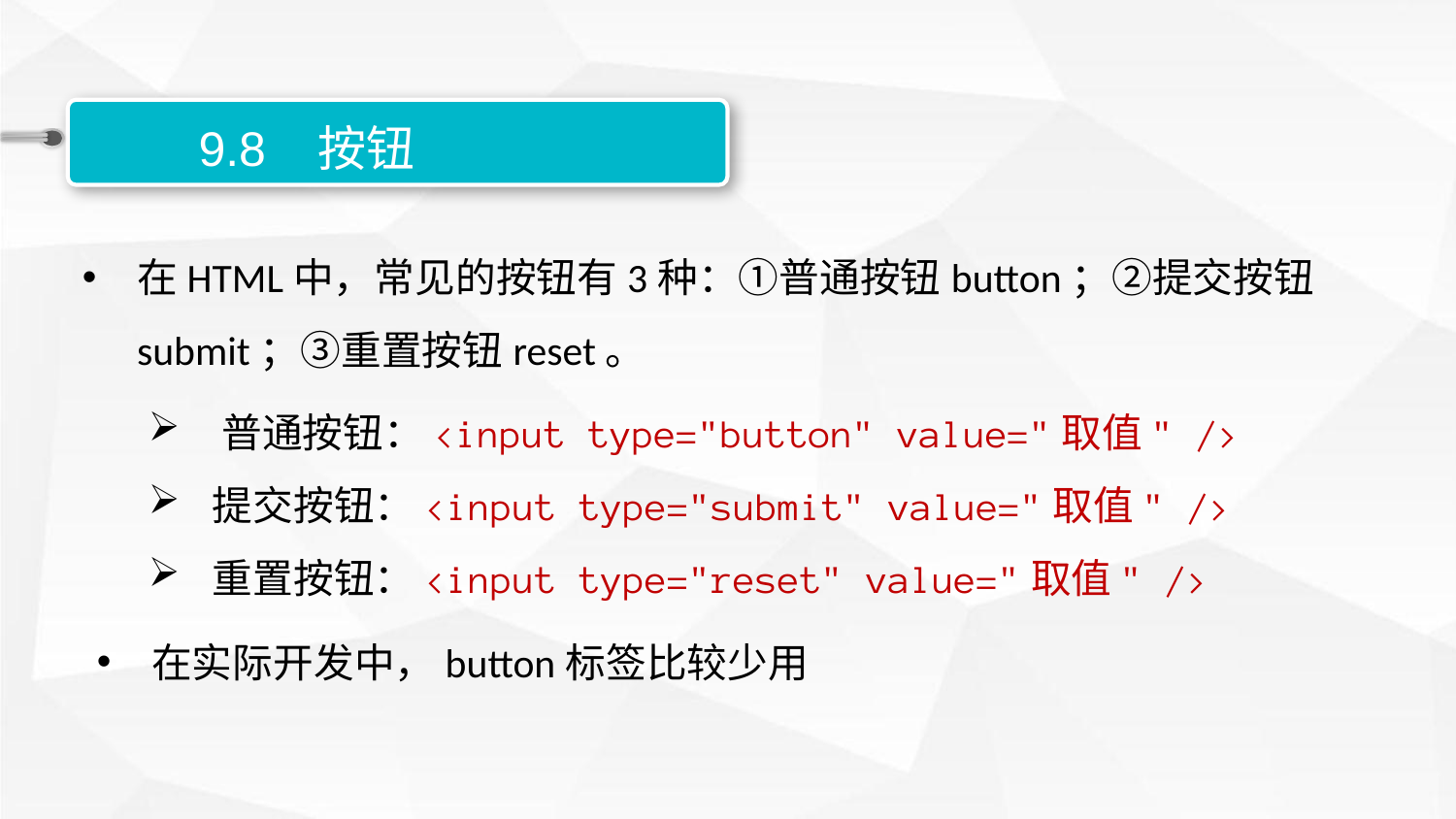

9.8   按钮

在HTML中，常见的按钮有3种：①普通按钮button；②提交按钮submit；③重置按钮reset。
  普通按钮：<input type="button" value="取值" />
 提交按钮：<input type="submit" value="取值" />
 重置按钮：<input type="reset" value="取值" />

在实际开发中，button标签比较少用